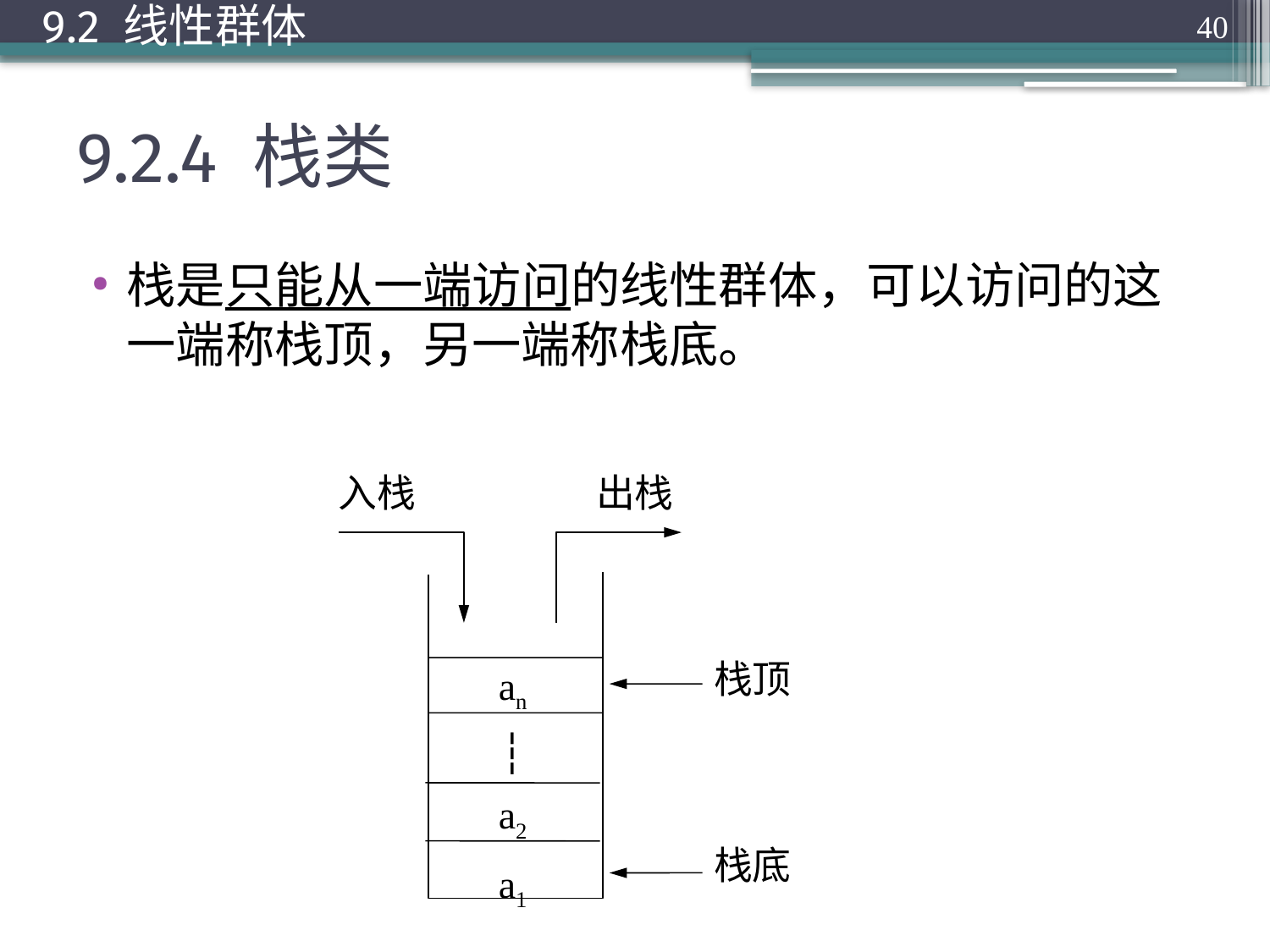

9.2 线性群体
40
# 9.2.4 栈类
栈是只能从一端访问的线性群体，可以访问的这一端称栈顶，另一端称栈底。
入栈
出栈

an
┆
a2
a1
栈顶

栈底